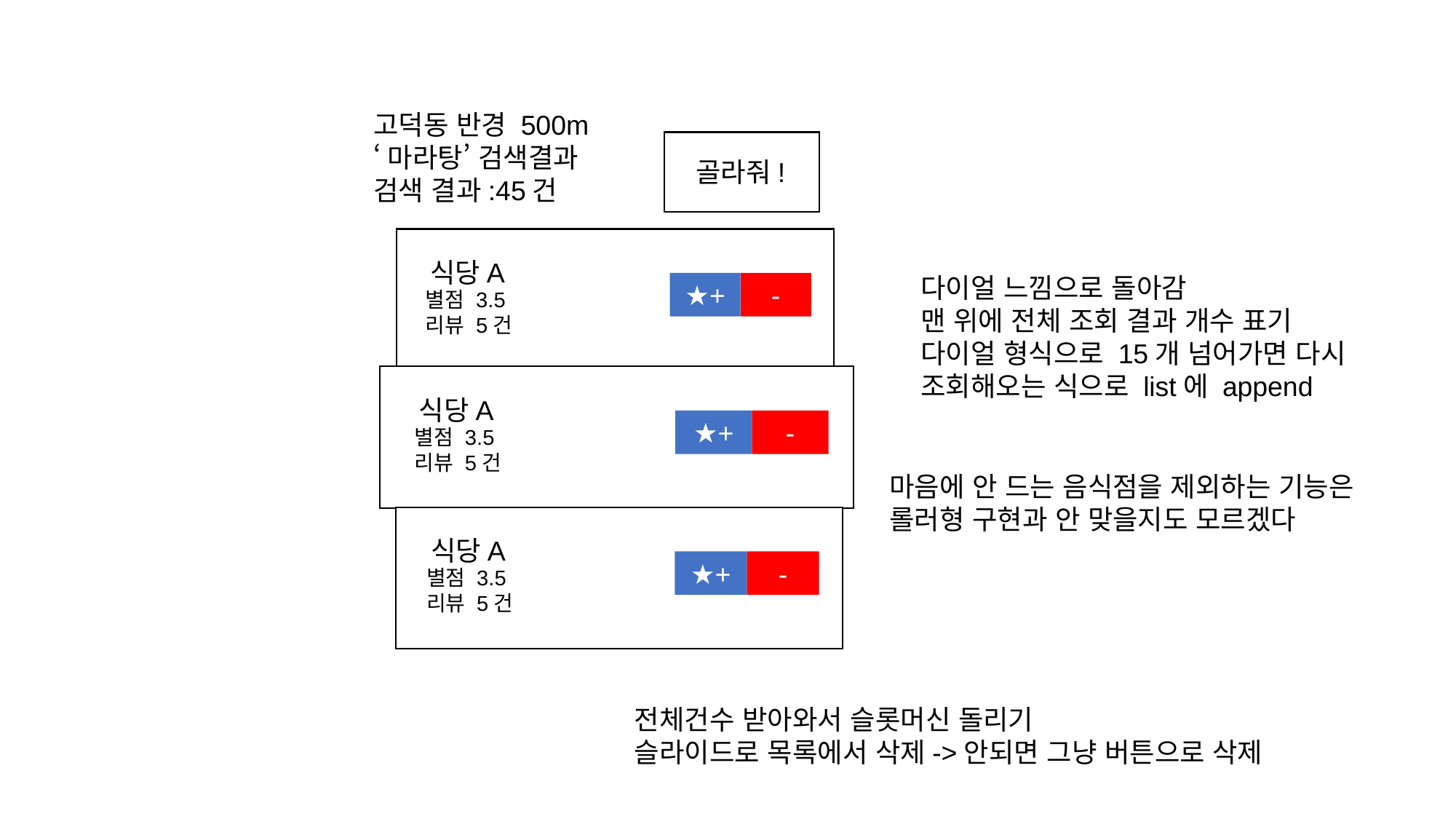

고덕동 반경 500m
‘마라탕’ 검색결과
검색 결과:45건

골라줘!

식당A
★+
-
별점 3.5
리뷰 5건
다이얼 느낌으로 돌아감
맨 위에 전체 조회 결과 개수 표기
다이얼 형식으로 15개 넘어가면 다시 조회해오는 식으로 list에 append

식당A
★+
-
별점 3.5
리뷰 5건
마음에 안 드는 음식점을 제외하는 기능은 롤러형 구현과 안 맞을지도 모르겠다

식당A
★+
-
별점 3.5
리뷰 5건
전체건수 받아와서 슬롯머신 돌리기
슬라이드로 목록에서 삭제->안되면 그냥 버튼으로 삭제